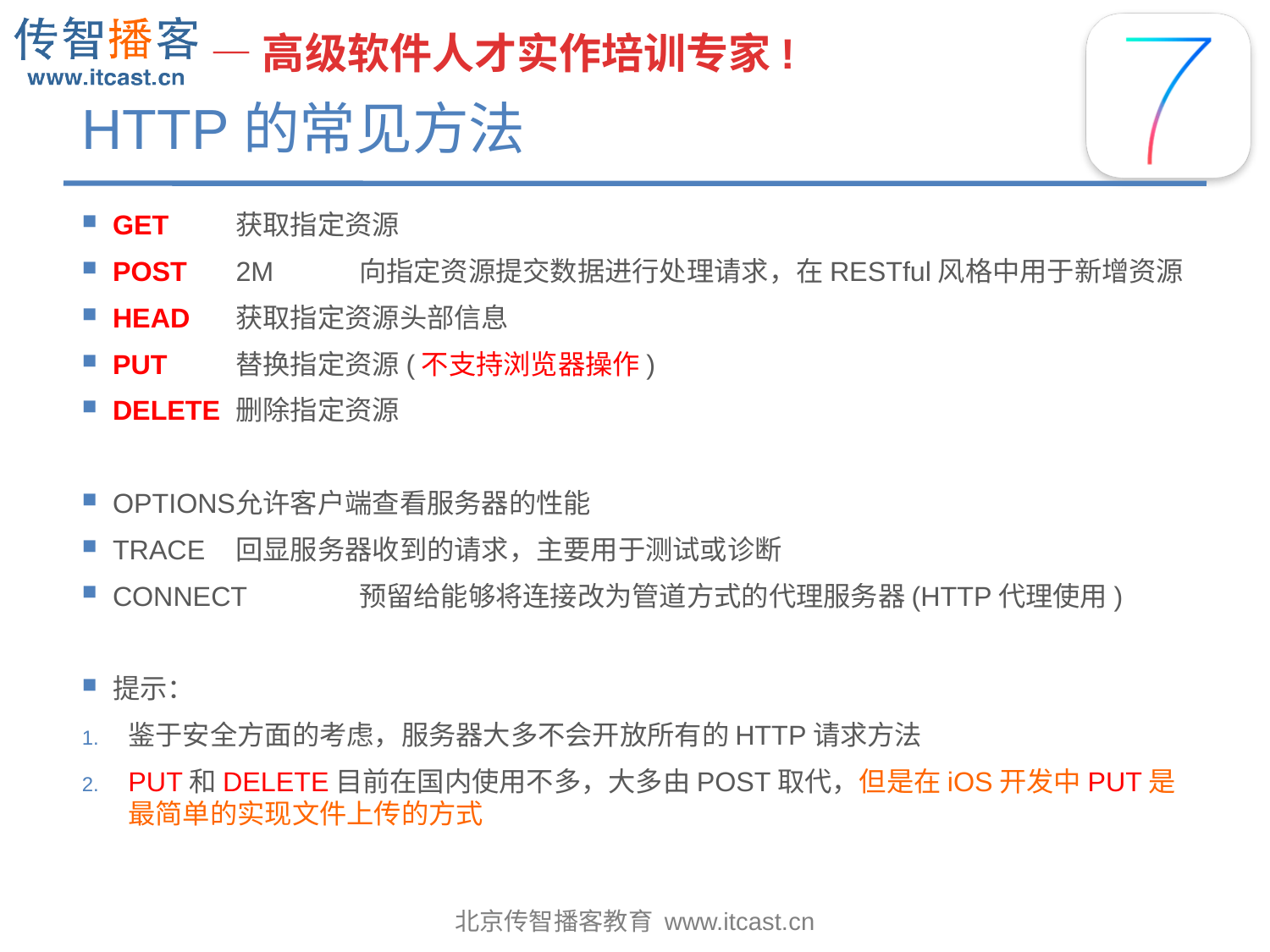

# HTTP的常见方法
GET		获取指定资源
POST	2M	向指定资源提交数据进行处理请求，在RESTful风格中用于新增资源
HEAD		获取指定资源头部信息
PUT		替换指定资源(不支持浏览器操作)
DELETE		删除指定资源

OPTIONS	允许客户端查看服务器的性能
TRACE		回显服务器收到的请求，主要用于测试或诊断
CONNECT	预留给能够将连接改为管道方式的代理服务器(HTTP代理使用)

提示：
鉴于安全方面的考虑，服务器大多不会开放所有的HTTP请求方法
PUT和DELETE目前在国内使用不多，大多由POST取代，但是在iOS开发中PUT是最简单的实现文件上传的方式